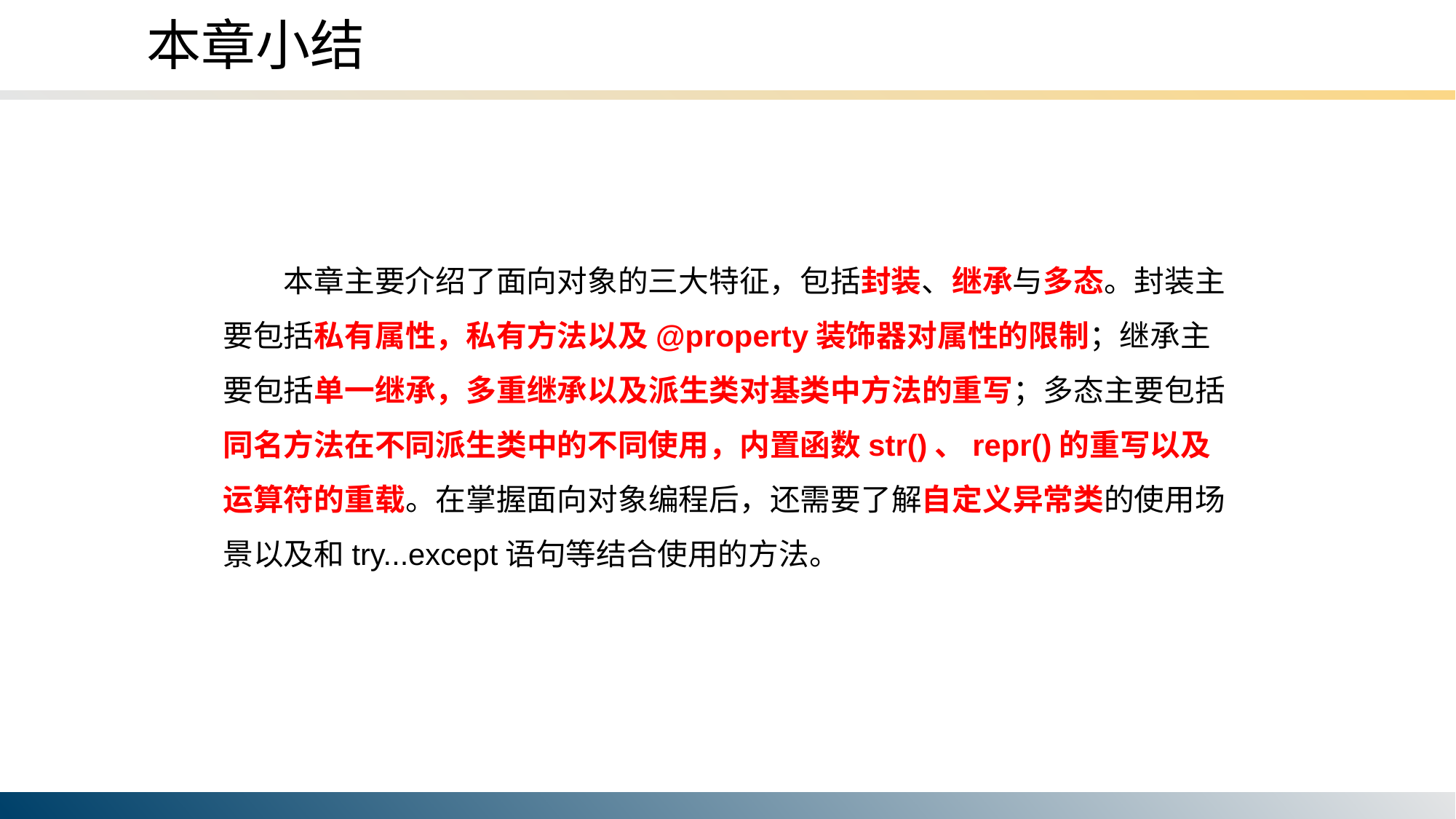

本章小结
本章主要介绍了面向对象的三大特征，包括封装、继承与多态。封装主要包括私有属性，私有方法以及@property装饰器对属性的限制；继承主要包括单一继承，多重继承以及派生类对基类中方法的重写；多态主要包括同名方法在不同派生类中的不同使用，内置函数str()、repr()的重写以及运算符的重载。在掌握面向对象编程后，还需要了解自定义异常类的使用场景以及和try...except语句等结合使用的方法。